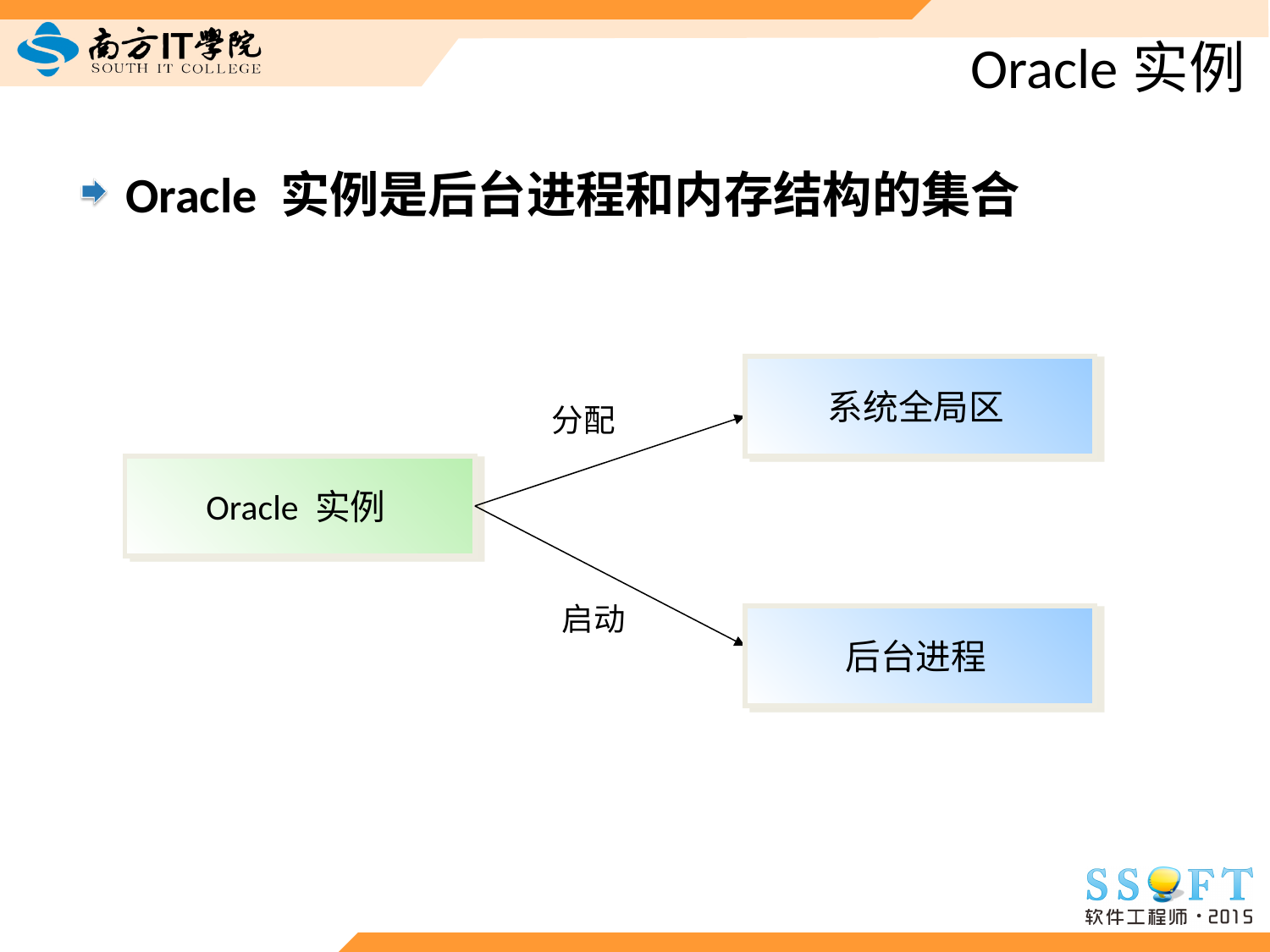

# Oracle实例
Oracle 实例是后台进程和内存结构的集合

系统全局区
分配

Oracle 实例

启动
后台进程